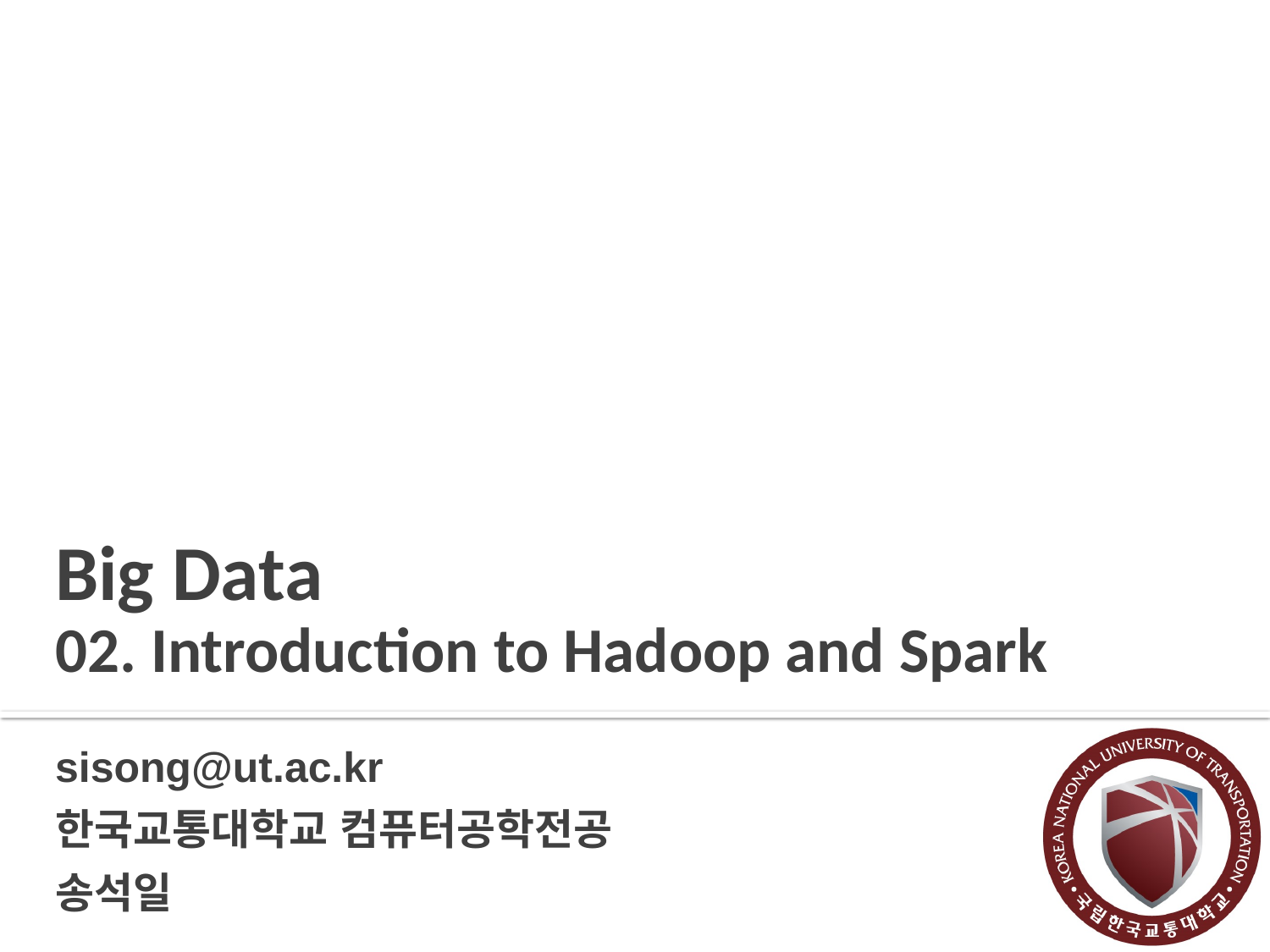

# Big Data 02. Introduction to Hadoop and Spark
sisong@ut.ac.kr
한국교통대학교 컴퓨터공학전공
송석일